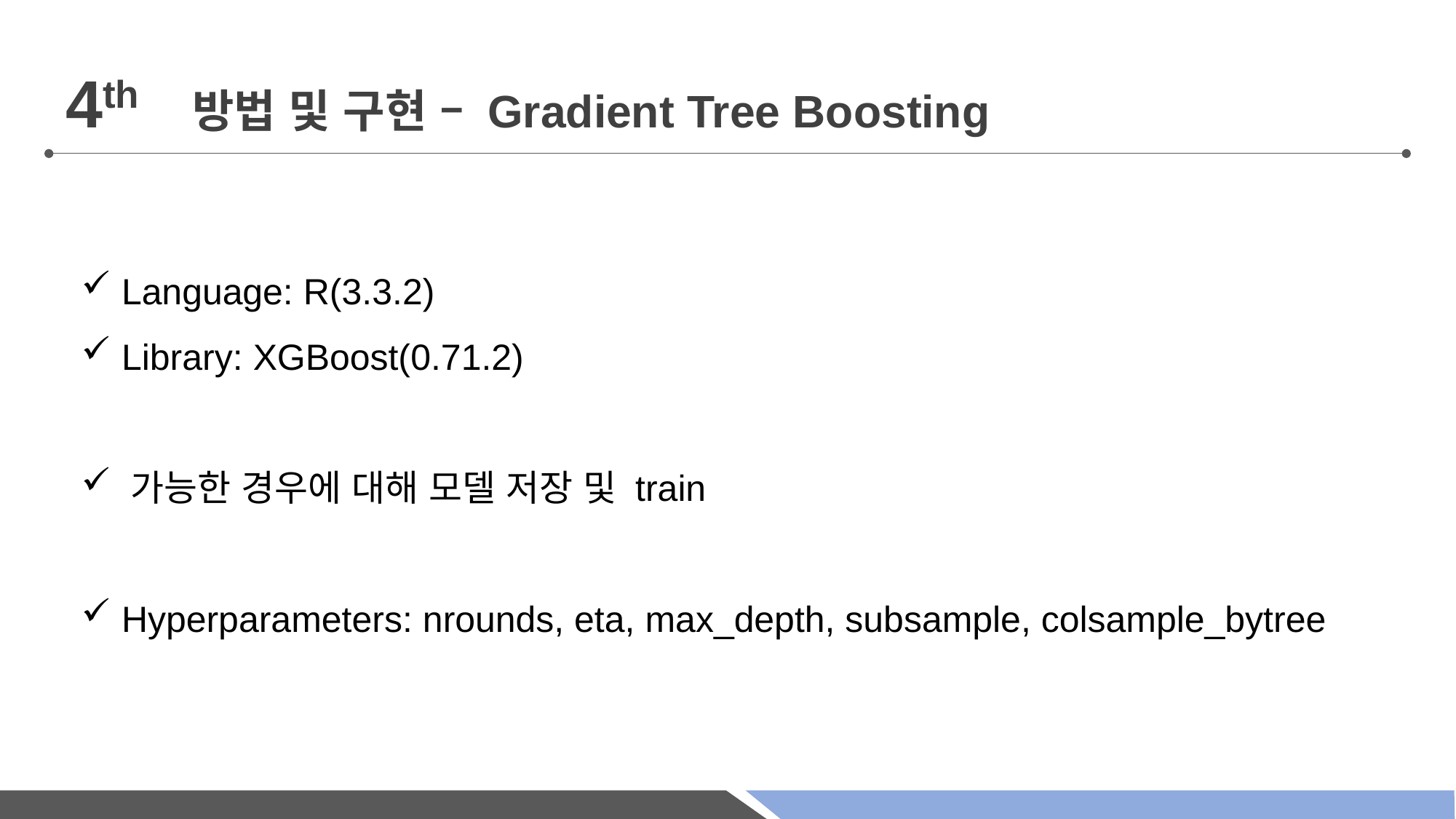

4th  방법 및 구현 – Gradient Tree Boosting
 Language: R(3.3.2)
 Library: XGBoost(0.71.2)

 가능한 경우에 대해 모델 저장 및 train

 Hyperparameters: nrounds, eta, max_depth, subsample, colsample_bytree